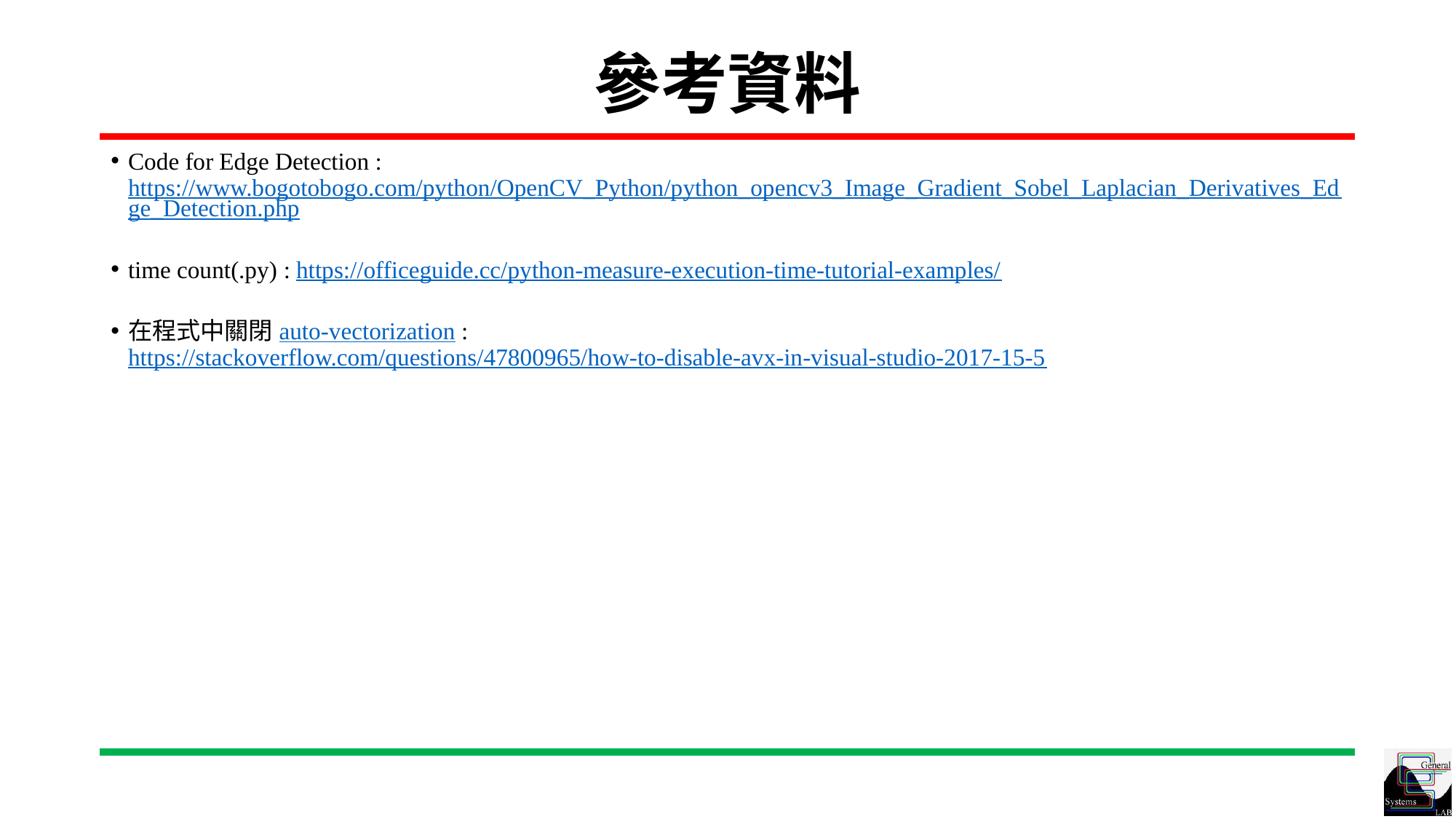

# 參考資料
Code for Edge Detection : https://www.bogotobogo.com/python/OpenCV_Python/python_opencv3_Image_Gradient_Sobel_Laplacian_Derivatives_Edge_Detection.php

time count(.py) : https://officeguide.cc/python-measure-execution-time-tutorial-examples/

在程式中關閉auto-vectorization : https://stackoverflow.com/questions/47800965/how-to-disable-avx-in-visual-studio-2017-15-5